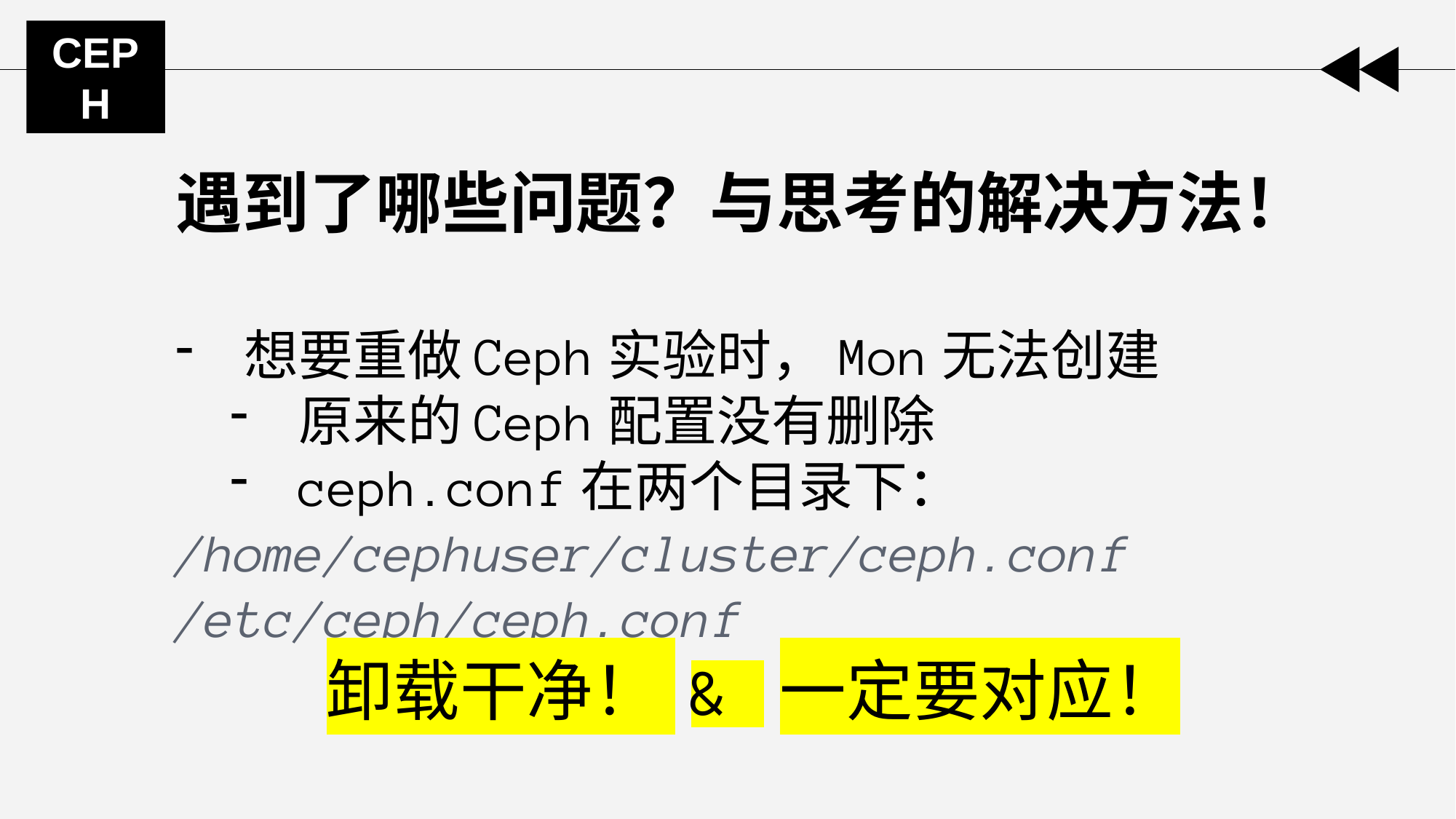

CEPH

遇到了哪些问题？与思考的解决方法！

想要重做Ceph实验时，Mon无法创建
原来的Ceph配置没有删除
ceph.conf在两个目录下：
/home/cephuser/cluster/ceph.conf
/etc/ceph/ceph.conf
卸载干净！ & 一定要对应！